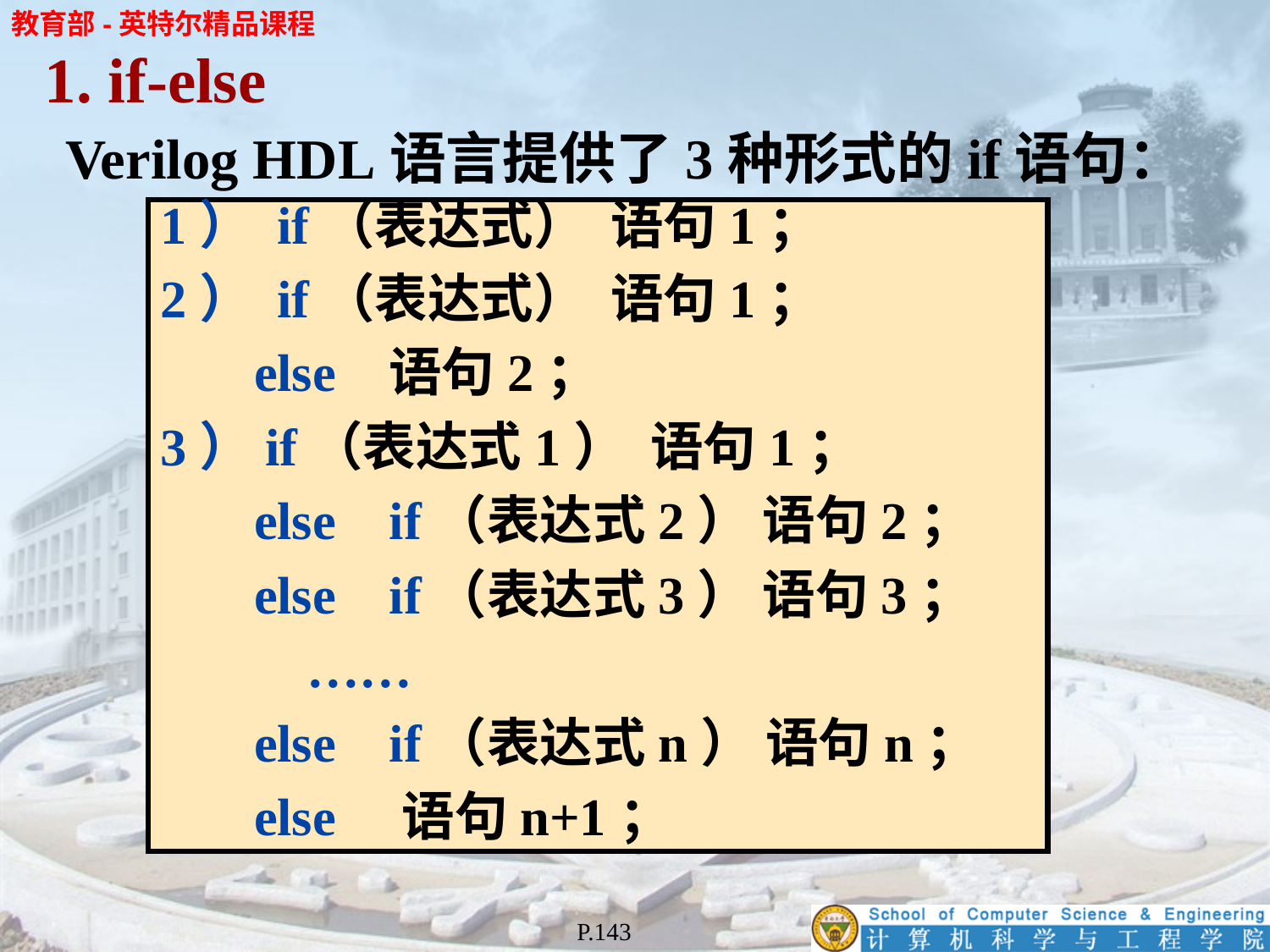

1. if-else
Verilog HDL语言提供了3种形式的if语句：
1） if（表达式）  语句1；
2） if（表达式）  语句1；
       else   语句2；
3）if（表达式1）  语句1；
       else    if（表达式2） 语句2；
       else    if（表达式3） 语句3；
           ……
       else    if（表达式n） 语句n；
       else    语句n+1；
P.143